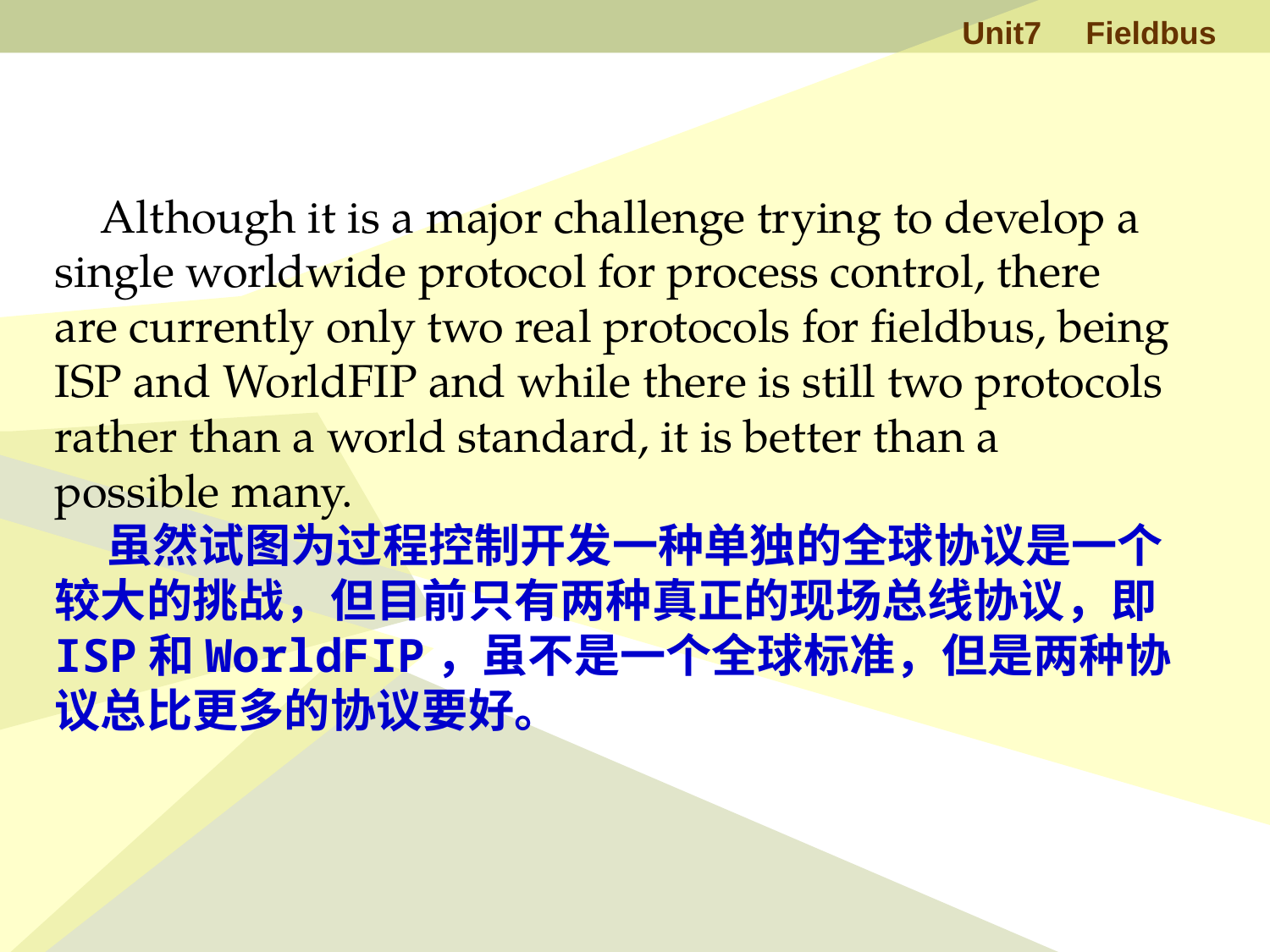

Although it is a major challenge trying to develop a single worldwide protocol for process control, there are currently only two real protocols for fieldbus, being ISP and WorldFIP and while there is still two protocols rather than a world standard, it is better than a possible many.
    虽然试图为过程控制开发一种单独的全球协议是一个较大的挑战，但目前只有两种真正的现场总线协议，即ISP和WorldFIP，虽不是一个全球标准，但是两种协议总比更多的协议要好。